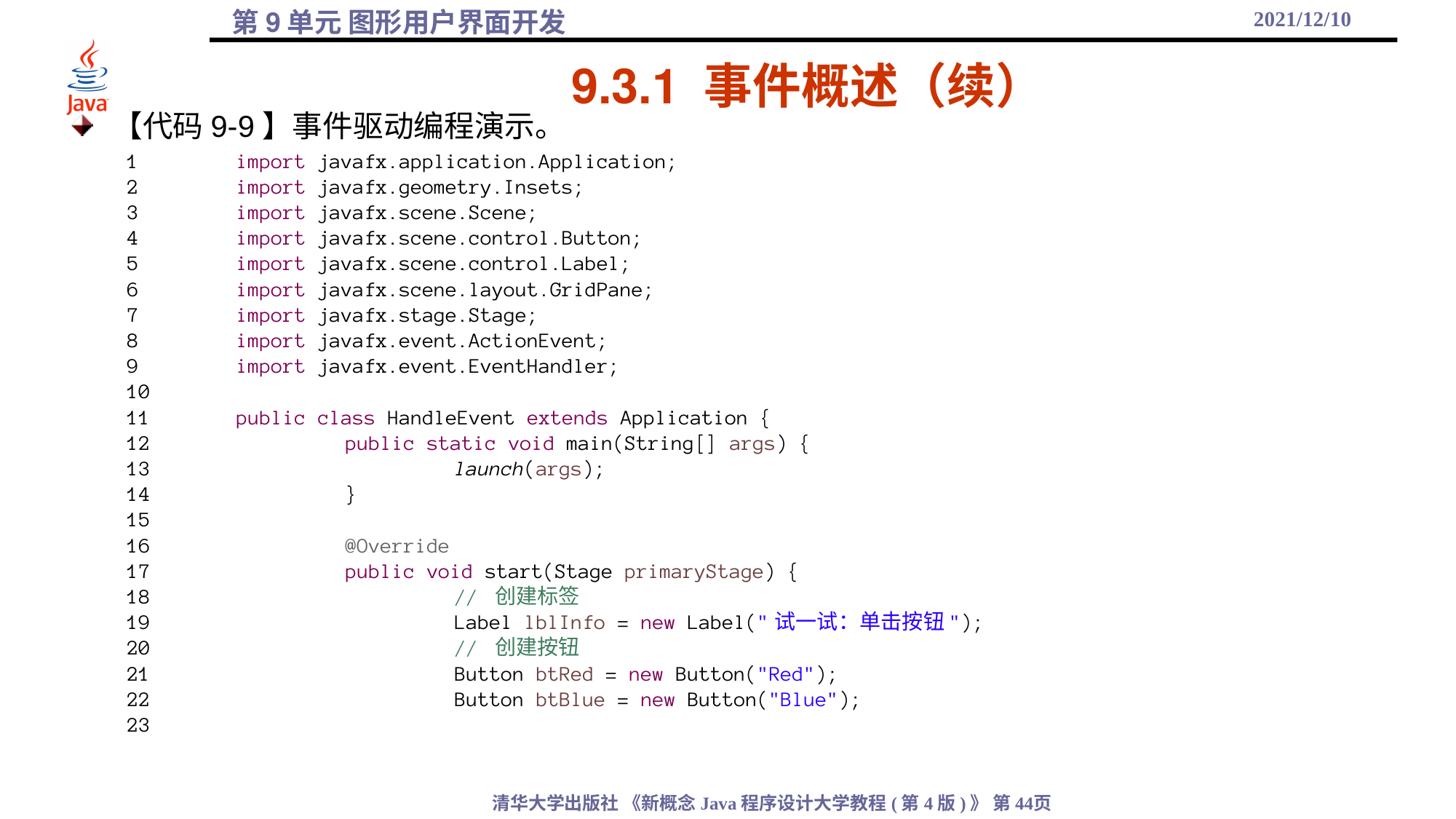

2021/12/10
# 9.3.1 事件概述（续）
【代码9-9】事件驱动编程演示。
1	import javafx.application.Application;
2	import javafx.geometry.Insets;
3	import javafx.scene.Scene;
4	import javafx.scene.control.Button;
5	import javafx.scene.control.Label;
6	import javafx.scene.layout.GridPane;
7	import javafx.stage.Stage;
8	import javafx.event.ActionEvent;
9	import javafx.event.EventHandler;
10
11	public class HandleEvent extends Application {
12		public static void main(String[] args) {
13			launch(args);
14		}
15
16		@Override
17		public void start(Stage primaryStage) {
18			// 创建标签
19			Label lblInfo = new Label("试一试：单击按钮");
20			// 创建按钮
21			Button btRed = new Button("Red");
22			Button btBlue = new Button("Blue");
23